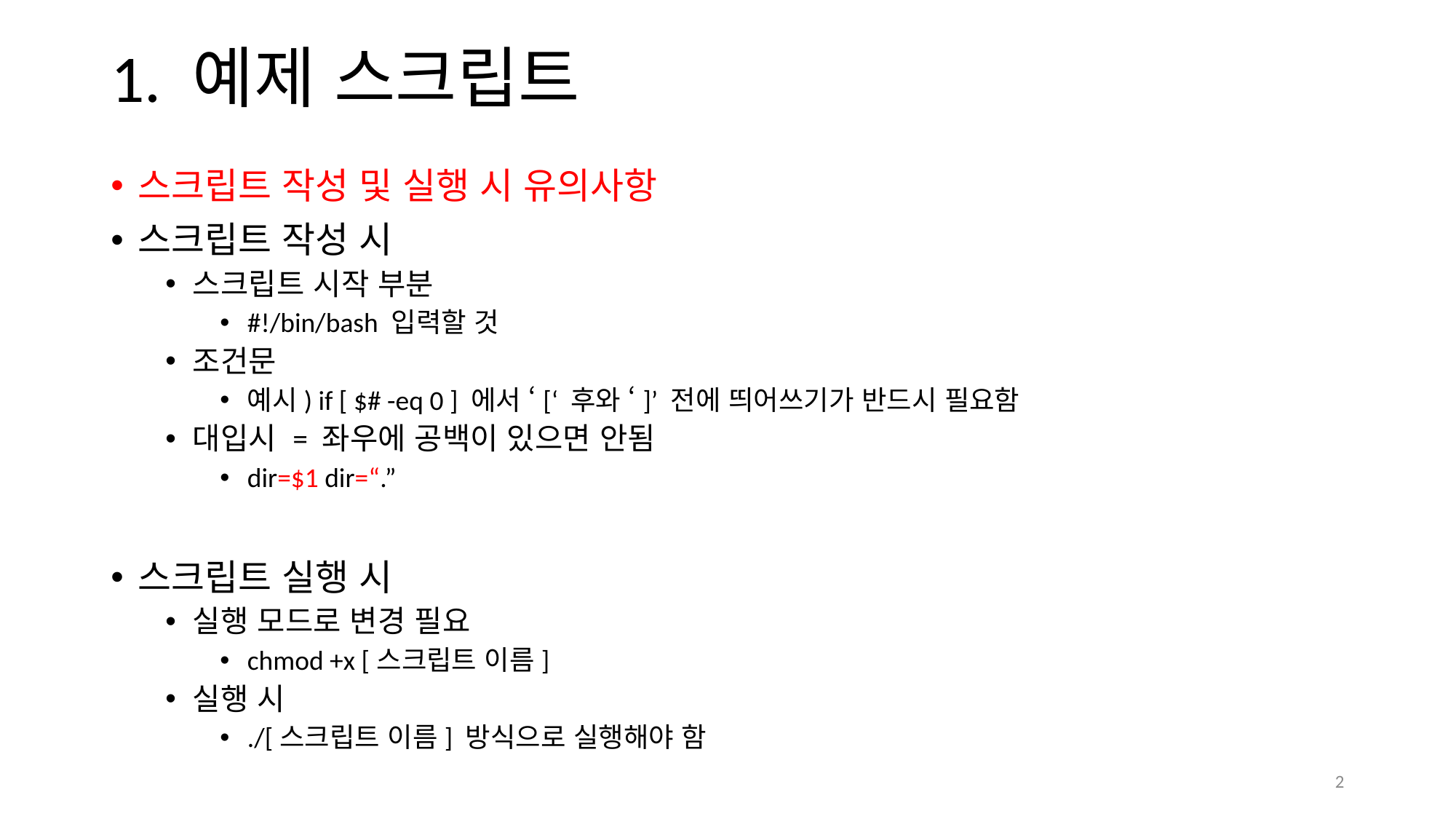

# 1. 예제 스크립트
스크립트 작성 및 실행 시 유의사항
스크립트 작성 시
스크립트 시작 부분
#!/bin/bash 입력할 것
조건문
예시) if [ $# -eq 0 ] 에서 ‘[‘ 후와 ‘]’ 전에 띄어쓰기가 반드시 필요함
대입시 = 좌우에 공백이 있으면 안됨
dir=$1 dir=“.”

스크립트 실행 시
실행 모드로 변경 필요
chmod +x [스크립트 이름]
실행 시
./[스크립트 이름] 방식으로 실행해야 함

2